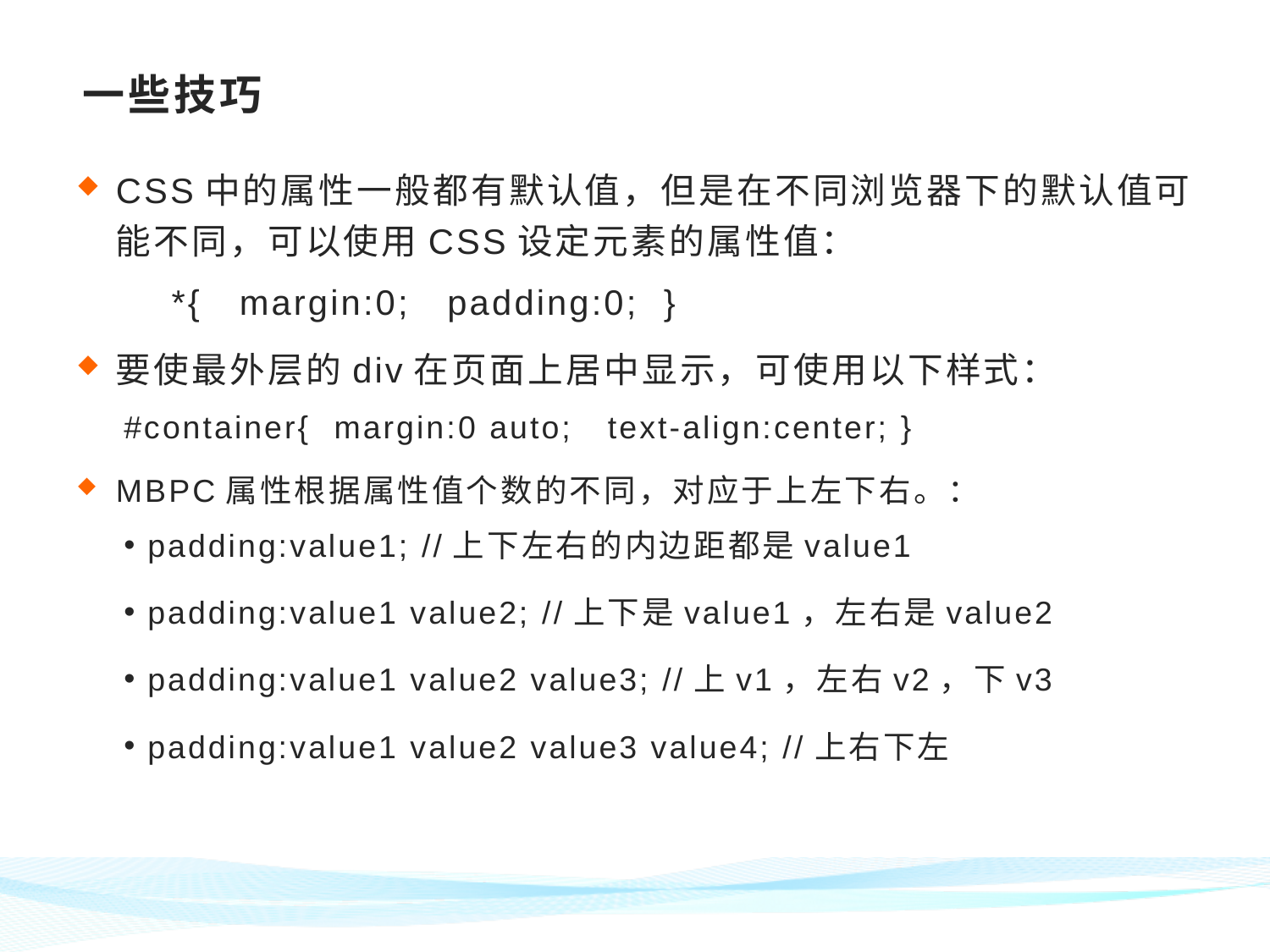

# 一些技巧
CSS中的属性一般都有默认值，但是在不同浏览器下的默认值可能不同，可以使用CSS设定元素的属性值：
*{   margin:0;   padding:0;  }
要使最外层的div在页面上居中显示，可使用以下样式：
#container{  margin:0 auto;   text-align:center; }
MBPC属性根据属性值个数的不同，对应于上左下右。：
padding:value1; //上下左右的内边距都是value1
padding:value1 value2; //上下是value1，左右是value2
padding:value1 value2 value3; //上v1，左右v2，下v3
padding:value1 value2 value3 value4; //上右下左

109